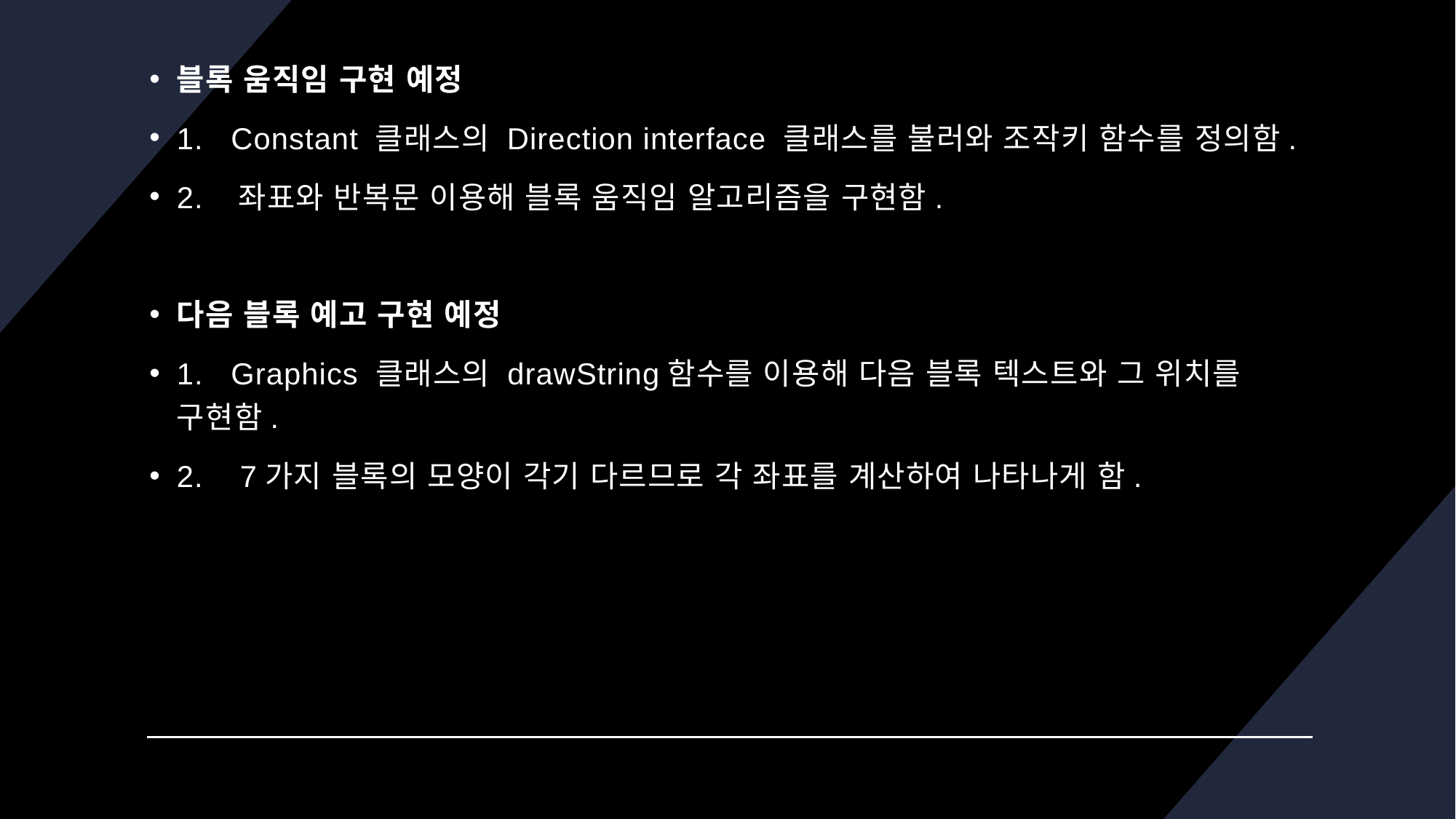

블록 움직임 구현 예정
1.   Constant 클래스의 Direction interface 클래스를 불러와 조작키 함수를 정의함.
2.   좌표와 반복문 이용해 블록 움직임 알고리즘을 구현함.

다음 블록 예고 구현 예정
1.   Graphics 클래스의 drawString함수를 이용해 다음 블록 텍스트와 그 위치를 구현함.
2.    7가지 블록의 모양이 각기 다르므로 각 좌표를 계산하여 나타나게 함.